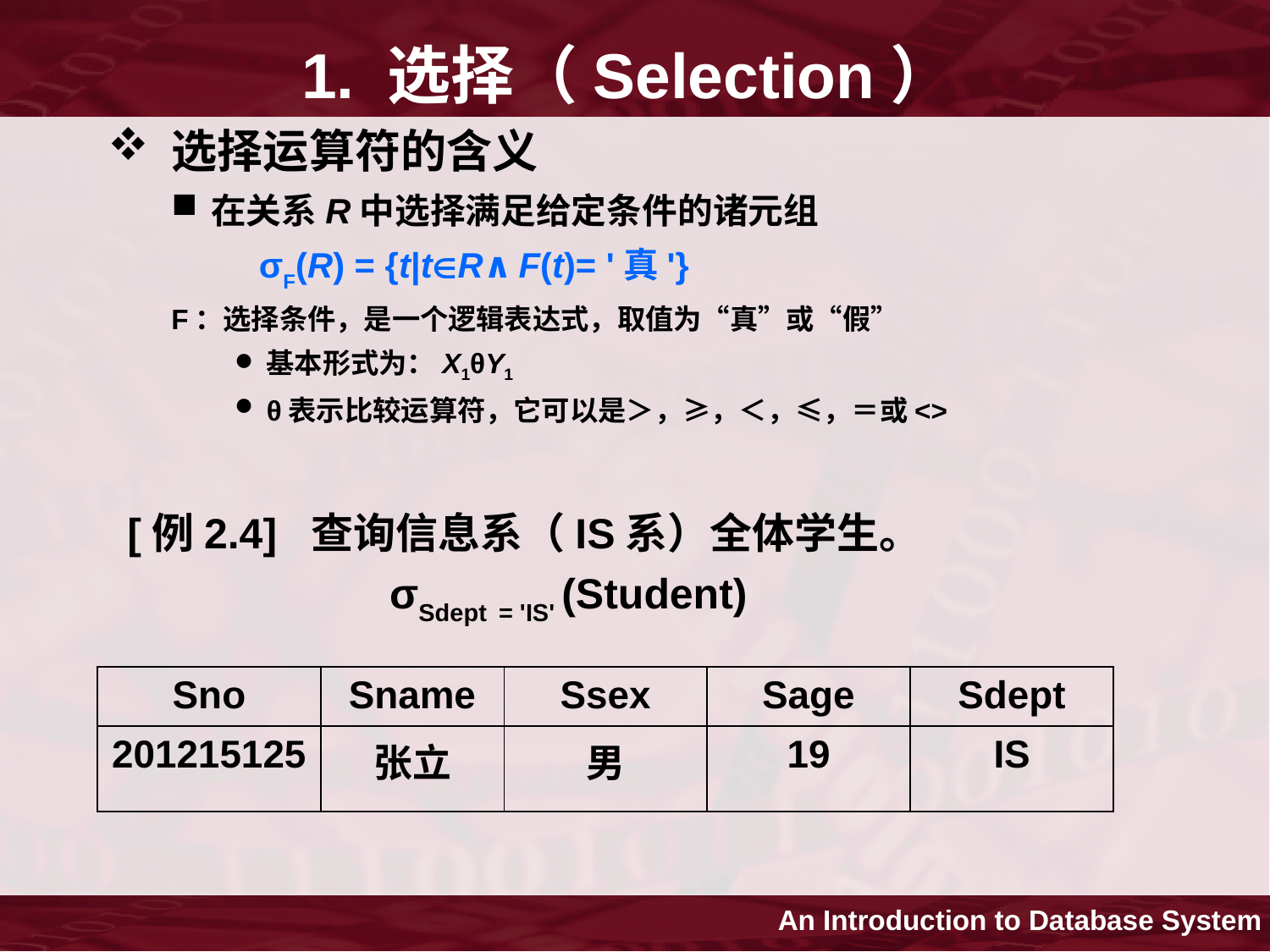

# 1. 选择（Selection）
选择运算符的含义
在关系R中选择满足给定条件的诸元组
         σF(R) = {t|t∈R∧F(t)= '真'}
F：选择条件，是一个逻辑表达式，取值为“真”或“假”
基本形式为：X1θY1
θ表示比较运算符，它可以是＞，≥，＜，≤，＝或<>
[例2.4]  查询信息系（IS系）全体学生。
   		         σSdept = 'IS' (Student)

| Sno | Sname | Ssex | Sage | Sdept |
| --- | --- | --- | --- | --- |
| 201215125 | 张立 | 男 | 19 | IS |